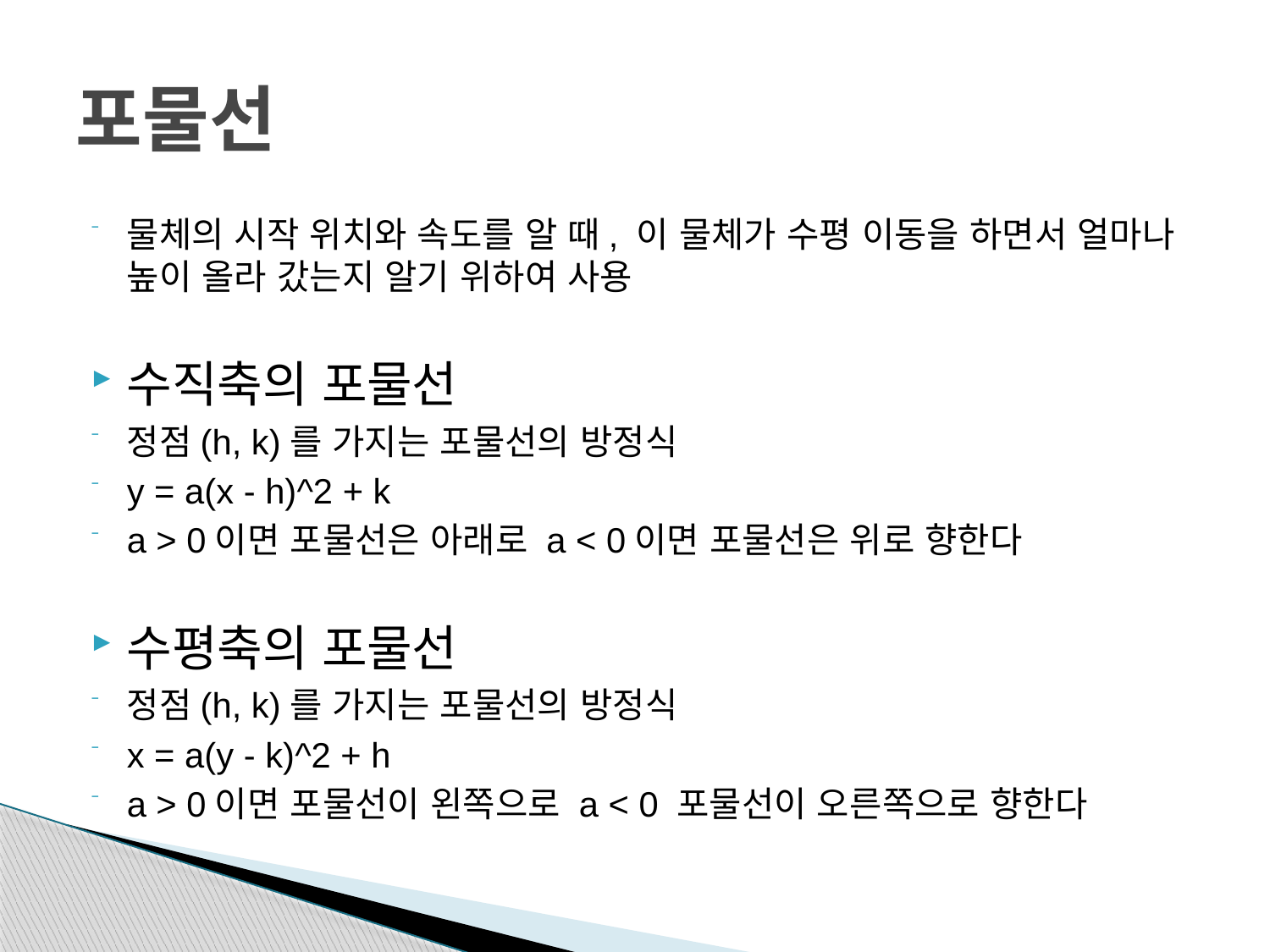

# 포물선
물체의 시작 위치와 속도를 알 때, 이 물체가 수평 이동을 하면서 얼마나 높이 올라 갔는지 알기 위하여 사용

수직축의 포물선
정점(h, k)를 가지는 포물선의 방정식
y = a(x - h)^2 + k
a > 0이면 포물선은 아래로 a < 0이면 포물선은 위로 향한다

수평축의 포물선
정점(h, k)를 가지는 포물선의 방정식
x = a(y - k)^2 + h
a > 0이면 포물선이 왼쪽으로 a < 0 포물선이 오른쪽으로 향한다